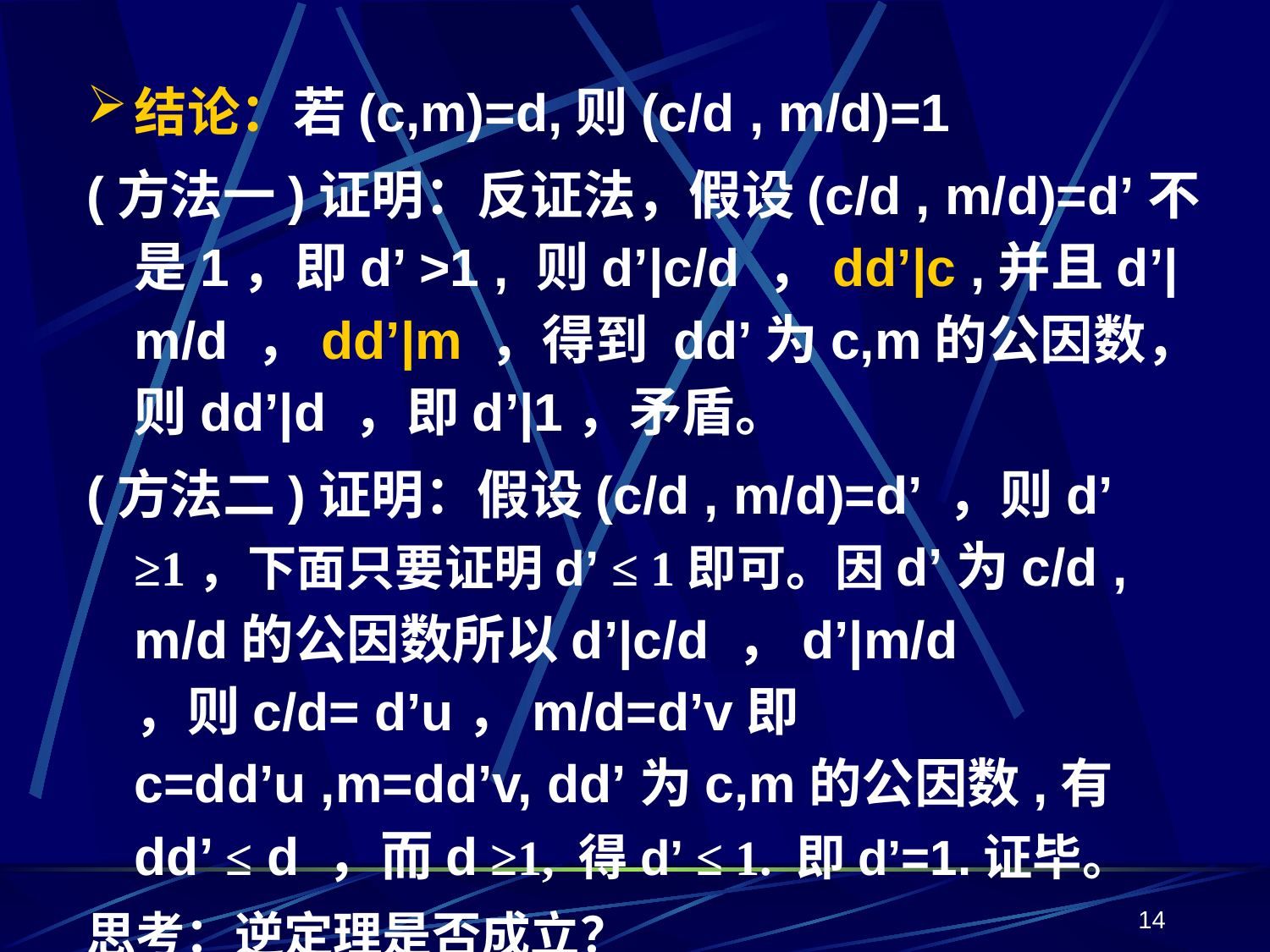

结论：若(c,m)=d,则(c/d , m/d)=1
(方法一)证明：反证法，假设(c/d , m/d)=d’不是1，即d’ >1 , 则d’|c/d ，dd’|c ,并且d’|m/d ，dd’|m ，得到 dd’为c,m的公因数，则dd’|d ，即d’|1，矛盾。
(方法二)证明：假设(c/d , m/d)=d’ ，则d’ ≥1，下面只要证明d’ ≤ 1即可。因d’为c/d , m/d的公因数所以d’|c/d ，d’|m/d ，则c/d= d’u，m/d=d’v即c=dd’u ,m=dd’v, dd’为c,m的公因数,有dd’ ≤ d ，而d ≥1, 得d’ ≤ 1. 即d’=1.证毕。
思考：逆定理是否成立？
14